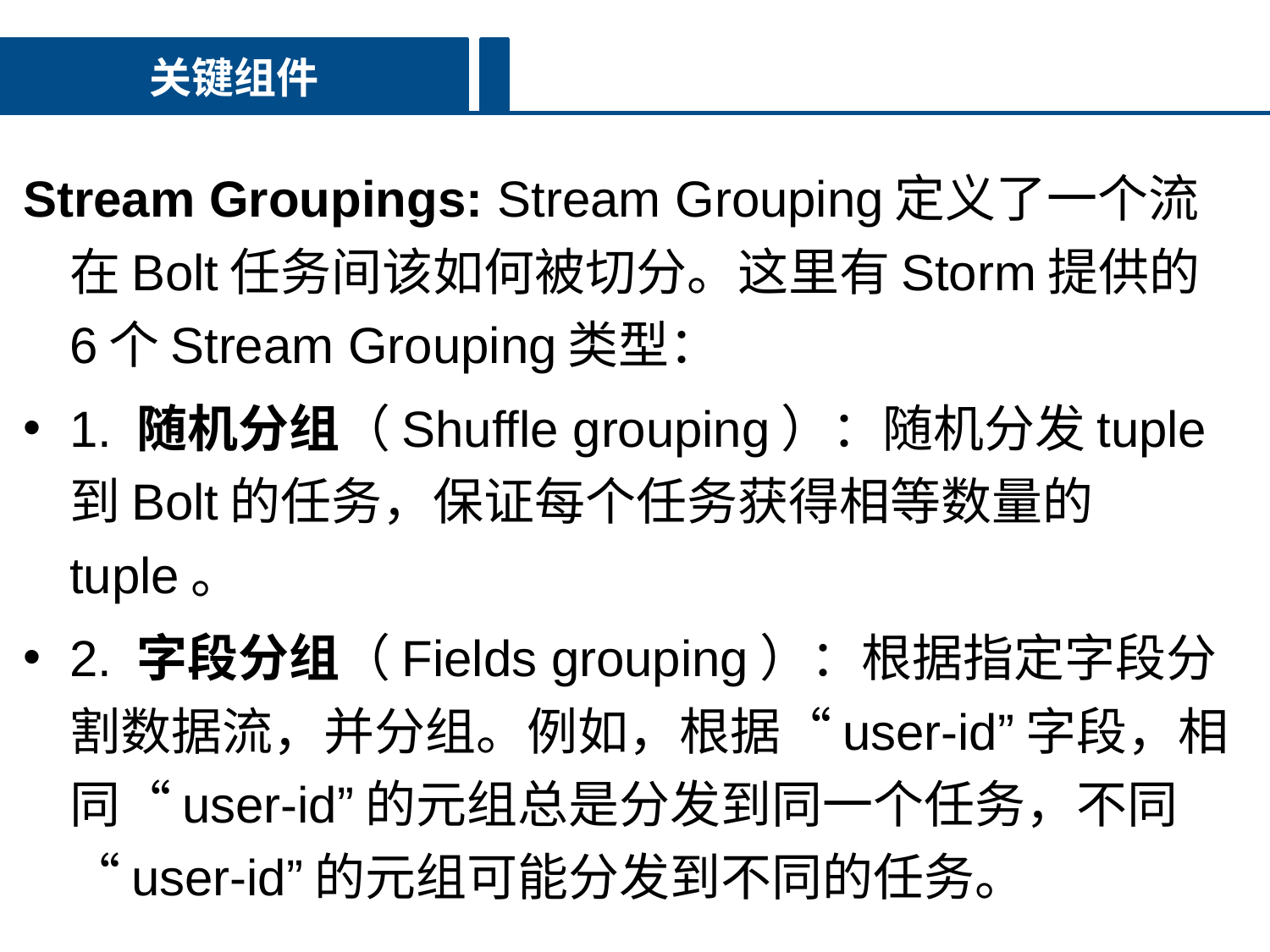

关键组件

Stream Groupings: Stream Grouping定义了一个流在Bolt任务间该如何被切分。这里有Storm提供的6个Stream Grouping类型：
1. 随机分组（Shuffle grouping）：随机分发tuple到Bolt的任务，保证每个任务获得相等数量的tuple。
2. 字段分组（Fields grouping）：根据指定字段分割数据流，并分组。例如，根据“user-id”字段，相同“user-id”的元组总是分发到同一个任务，不同“user-id”的元组可能分发到不同的任务。